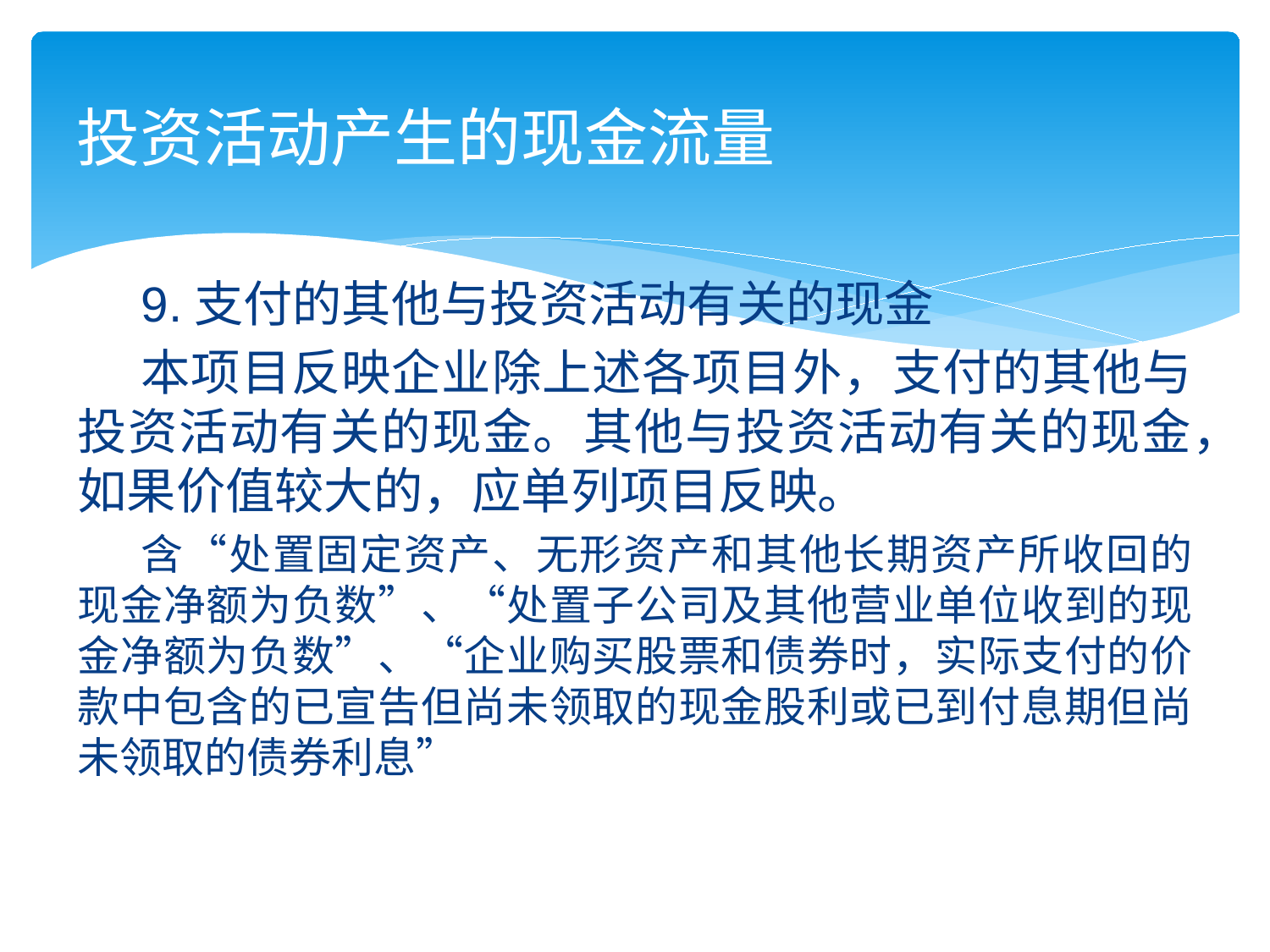

# 投资活动产生的现金流量
9.支付的其他与投资活动有关的现金
本项目反映企业除上述各项目外，支付的其他与投资活动有关的现金。其他与投资活动有关的现金，如果价值较大的，应单列项目反映。
含“处置固定资产、无形资产和其他长期资产所收回的现金净额为负数”、“处置子公司及其他营业单位收到的现金净额为负数”、“企业购买股票和债券时，实际支付的价款中包含的已宣告但尚未领取的现金股利或已到付息期但尚未领取的债券利息”